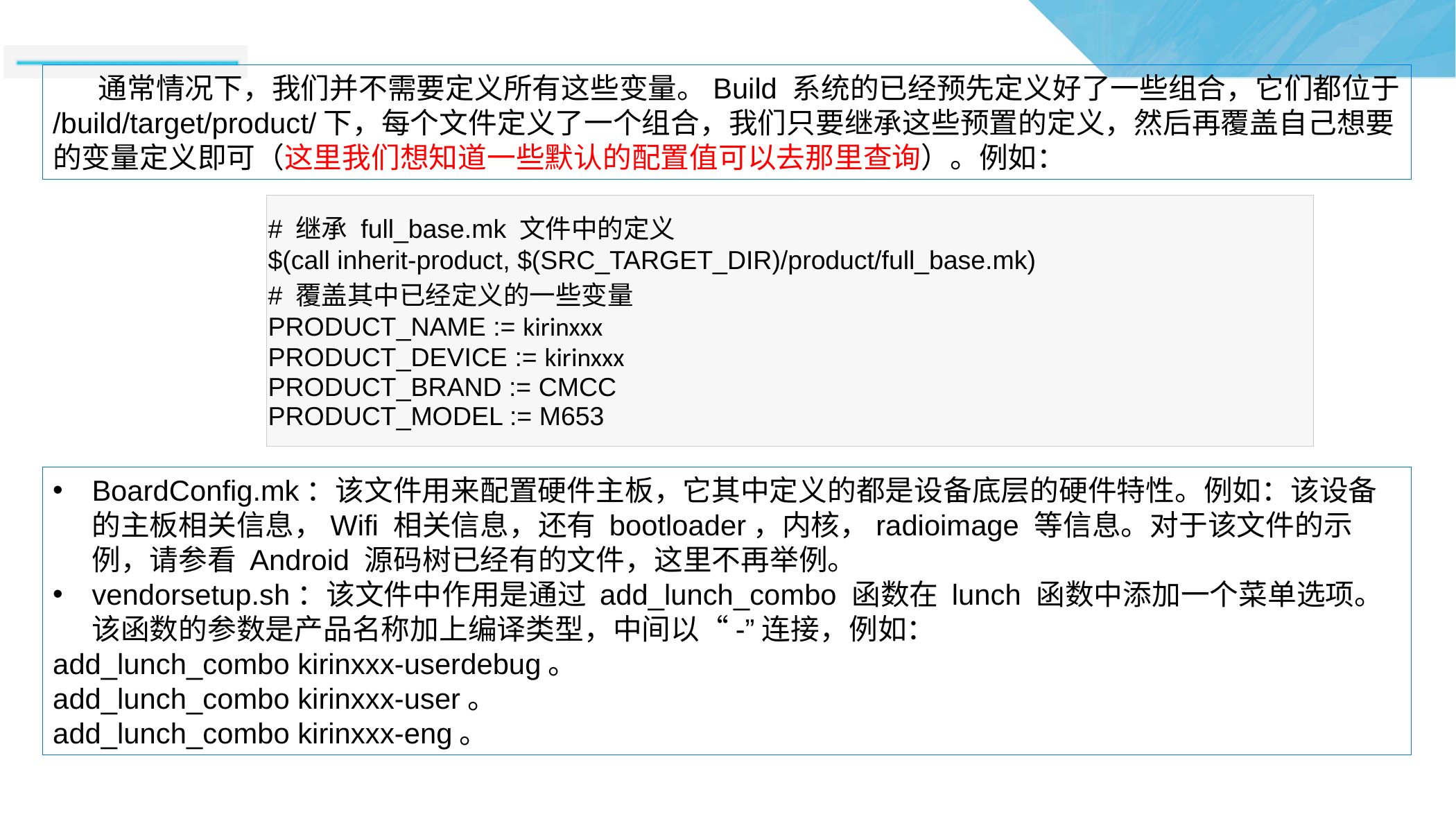

通常情况下，我们并不需要定义所有这些变量。Build 系统的已经预先定义好了一些组合，它们都位于 /build/target/product/下，每个文件定义了一个组合，我们只要继承这些预置的定义，然后再覆盖自己想要的变量定义即可（这里我们想知道一些默认的配置值可以去那里查询）。例如：
| # 继承 full\_base.mk 文件中的定义 $(call inherit-product, $(SRC\_TARGET\_DIR)/product/full\_base.mk) # 覆盖其中已经定义的一些变量 PRODUCT\_NAME := kirinxxx PRODUCT\_DEVICE := kirinxxx PRODUCT\_BRAND := CMCC PRODUCT\_MODEL := M653 |
| --- |
BoardConfig.mk：该文件用来配置硬件主板，它其中定义的都是设备底层的硬件特性。例如：该设备的主板相关信息，Wifi 相关信息，还有 bootloader，内核，radioimage 等信息。对于该文件的示例，请参看 Android 源码树已经有的文件，这里不再举例。
vendorsetup.sh：该文件中作用是通过 add_lunch_combo 函数在 lunch 函数中添加一个菜单选项。该函数的参数是产品名称加上编译类型，中间以“-”连接，例如：
add_lunch_combo kirinxxx-userdebug。
add_lunch_combo kirinxxx-user。
add_lunch_combo kirinxxx-eng。